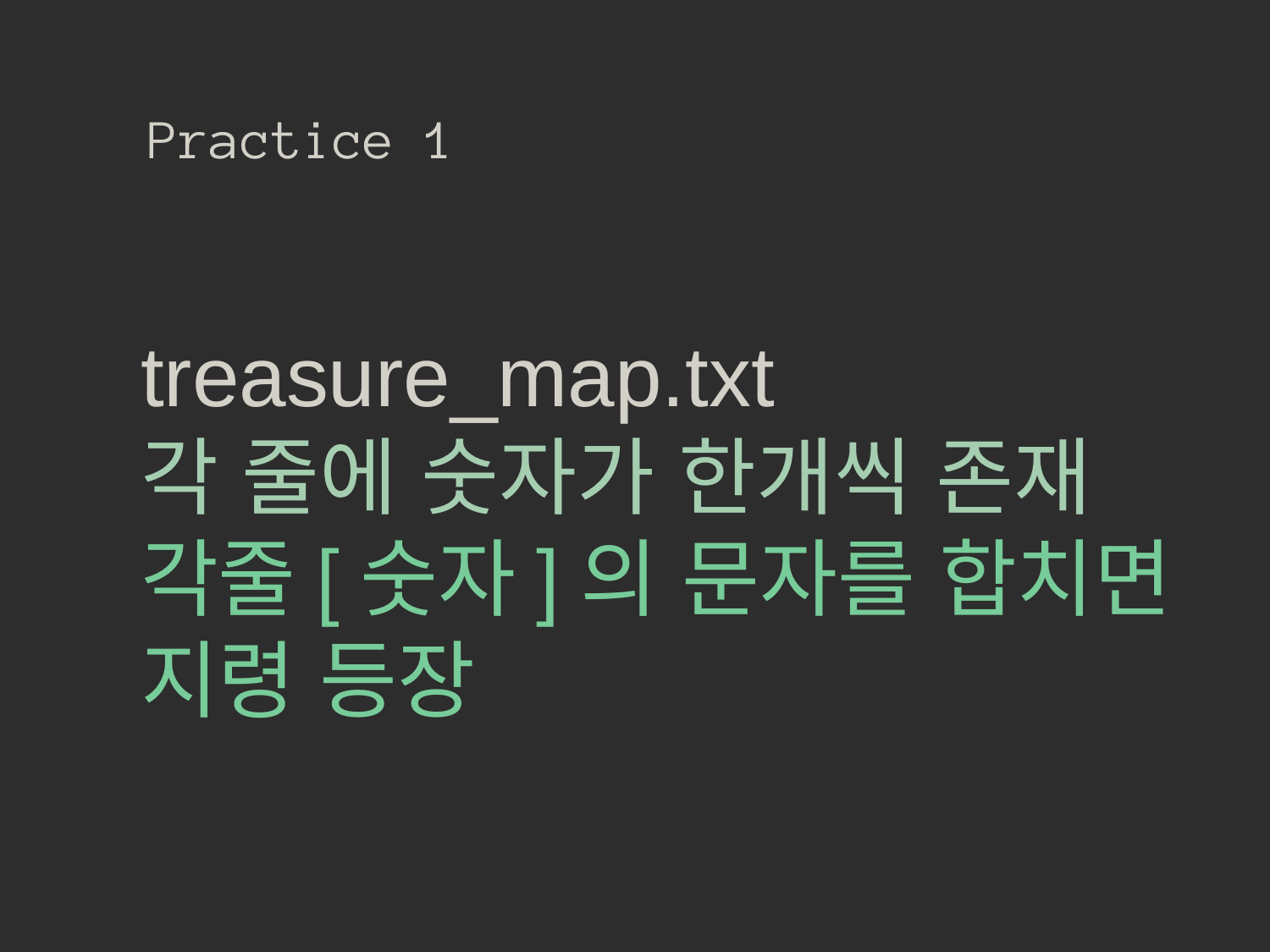

Practice 1
treasure_map.txt
각 줄에 숫자가 한개씩 존재
각줄[숫자]의 문자를 합치면
지령 등장